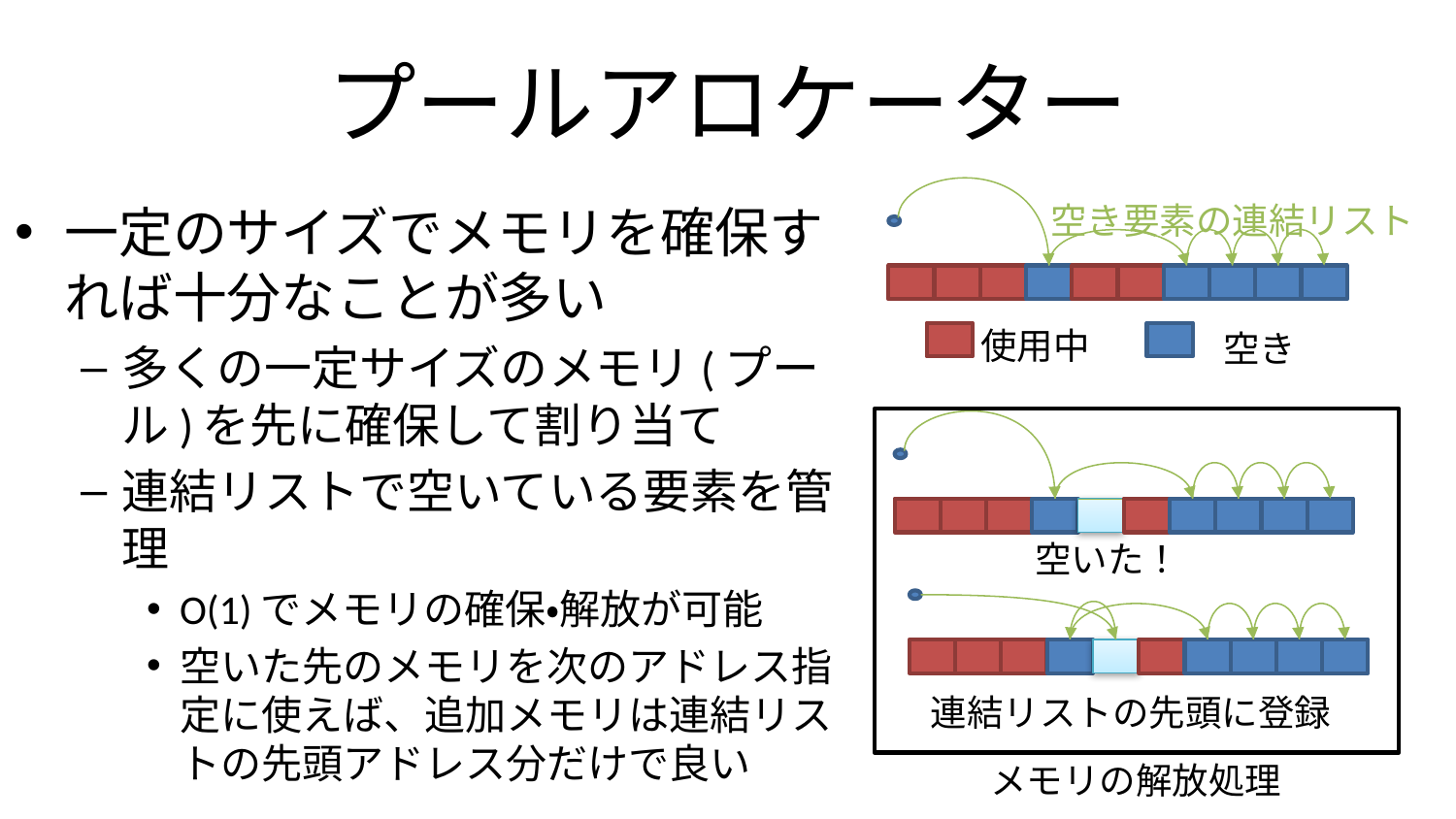

# プールアロケーター
一定のサイズでメモリを確保すれば十分なことが多い
多くの一定サイズのメモリ(プール)を先に確保して割り当て
連結リストで空いている要素を管理
O(1)でメモリの確保・解放が可能
空いた先のメモリを次のアドレス指定に使えば、追加メモリは連結リストの先頭アドレス分だけで良い
空き要素の連結リスト

使用中
空き

空いた！

連結リストの先頭に登録
メモリの解放処理